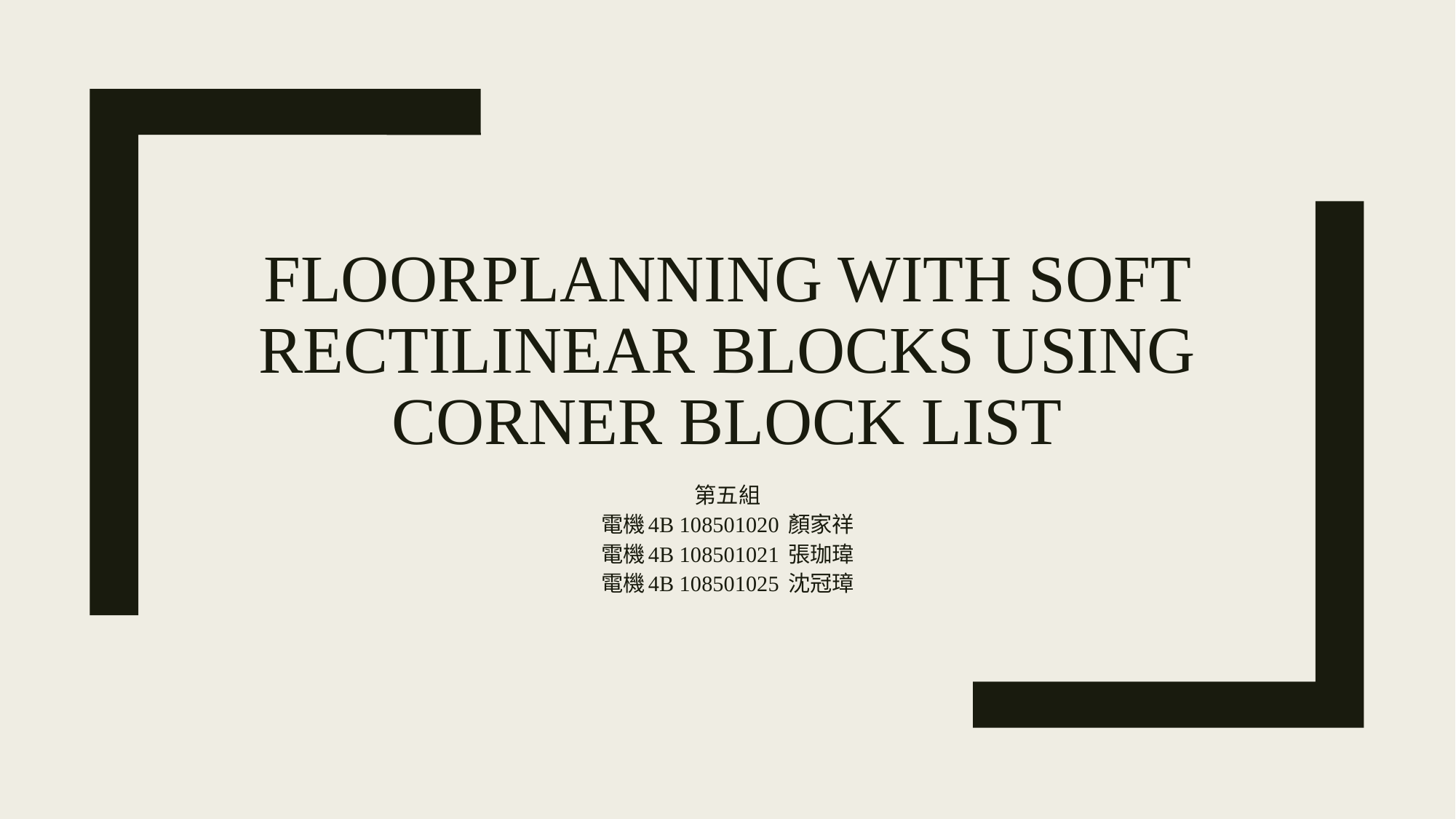

# Floorplanning with Soft Rectilinear Blocks Using Corner Block List
第五組
電機4B 108501020 顏家祥
電機4B 108501021 張珈瑋
電機4B 108501025 沈冠璋